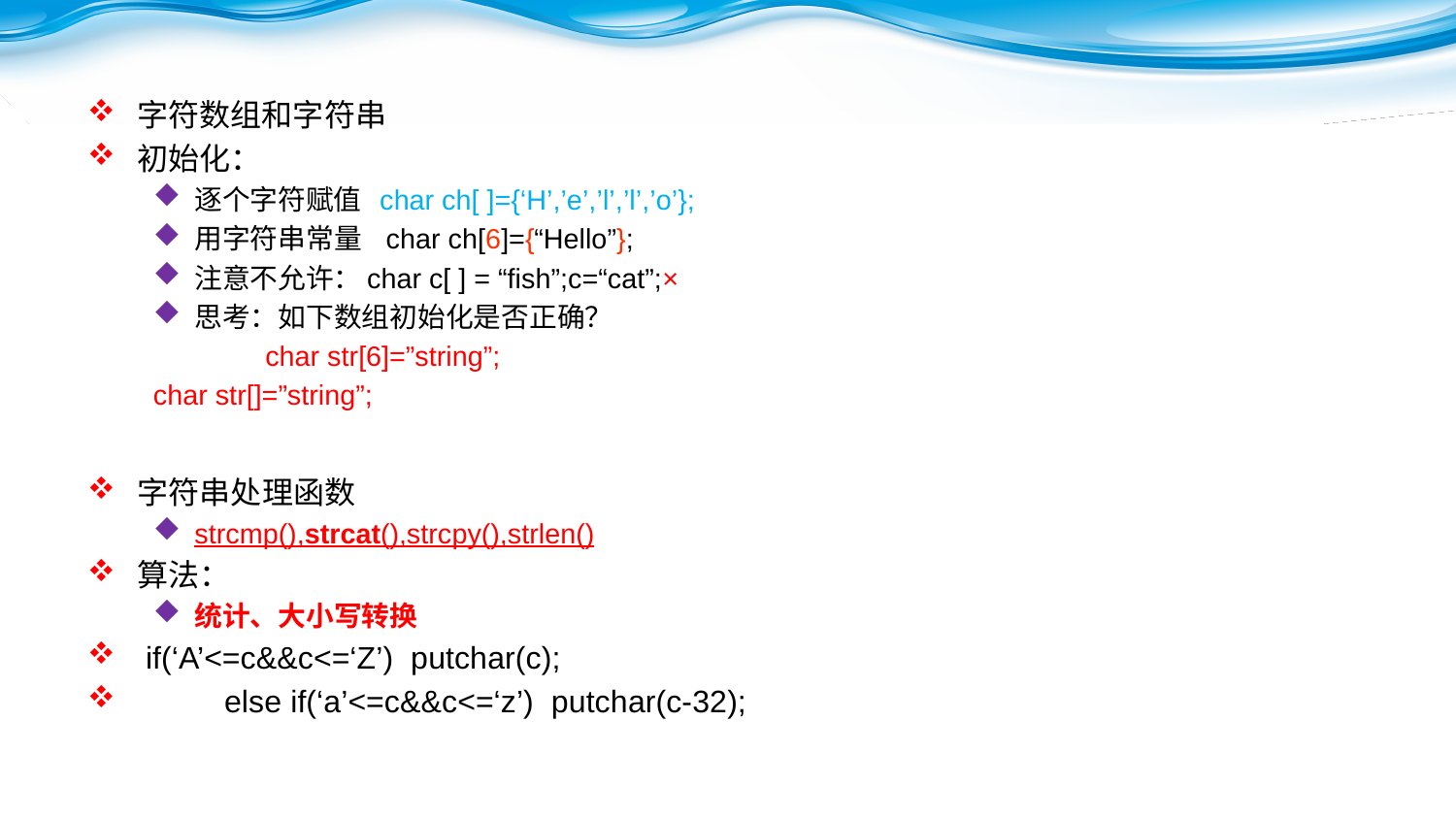

字符数组和字符串
初始化：
逐个字符赋值  char ch[ ]={‘H’,’e’,’l’,’l’,’o’};
用字符串常量   char ch[6]={“Hello”};
注意不允许：char c[ ] = “fish”;c=“cat”;×
思考：如下数组初始化是否正确？
   	char str[6]=”string”;
	char str[]=”string”;

字符串处理函数
strcmp(),strcat(),strcpy(),strlen()
算法：
统计、大小写转换
 if(‘A’<=c&&c<=‘Z’)  putchar(c);
          else if(‘a’<=c&&c<=‘z’)  putchar(c-32);